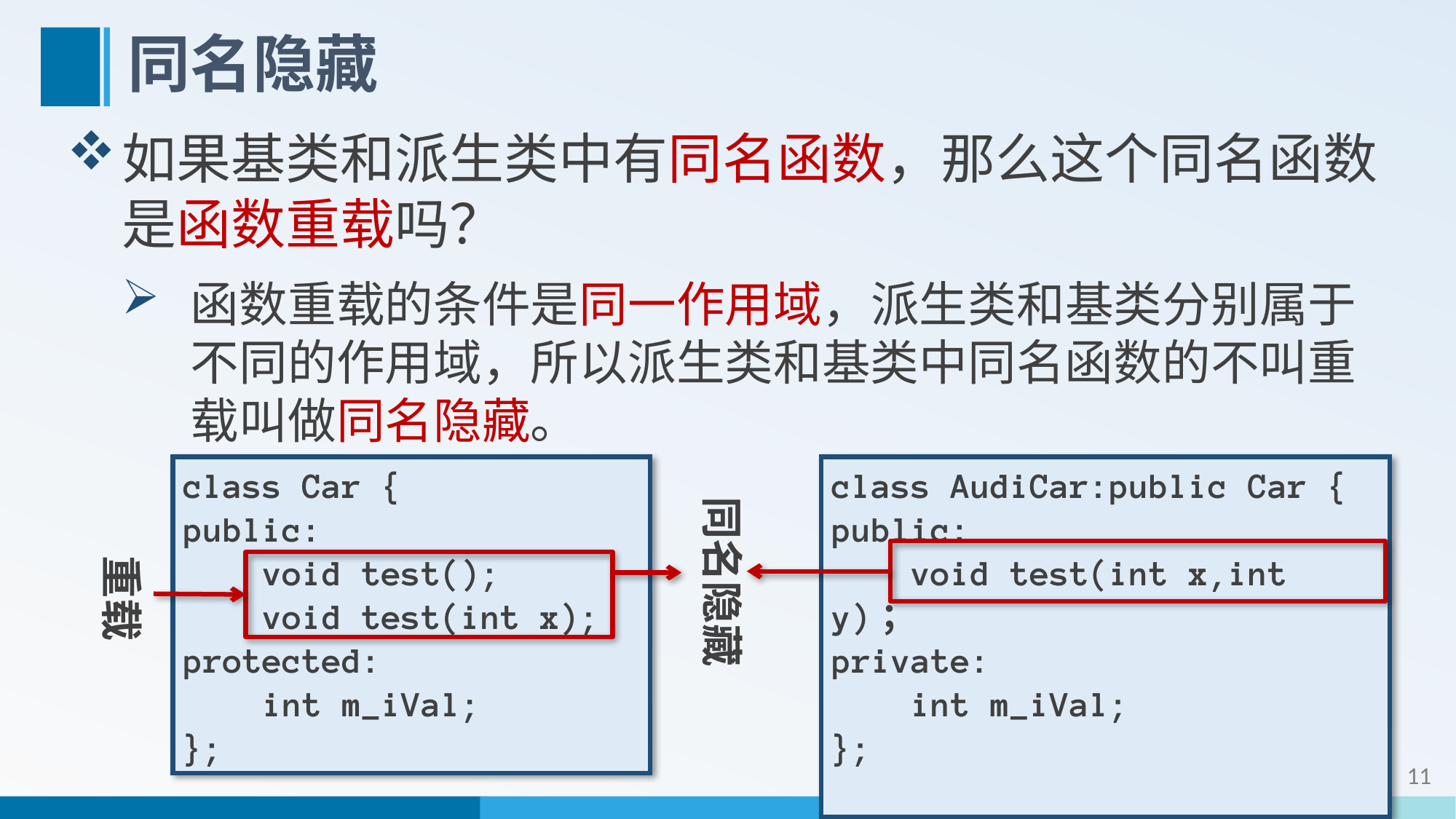

# 同名隐藏
如果基类和派生类中有同名函数，那么这个同名函数是函数重载吗？
函数重载的条件是同一作用域，派生类和基类分别属于不同的作用域，所以派生类和基类中同名函数的不叫重载叫做同名隐藏。
class Car {
public:
    void test();
    void test(int x);
protected:
    int m_iVal;
};
class AudiCar:public Car {
public:
    void test(int x,int y)；
private:
    int m_iVal;
};

同名隐藏

重载